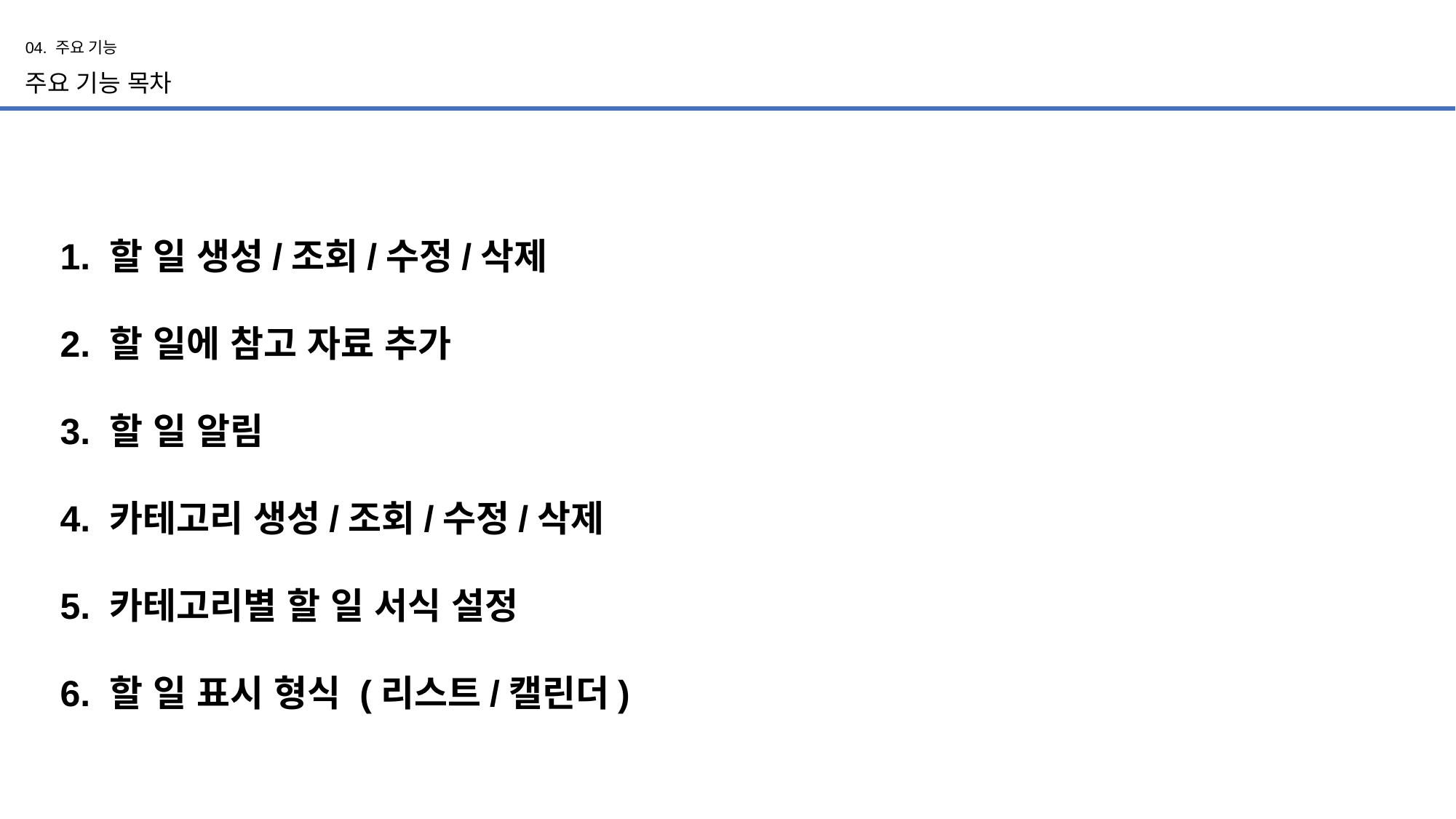

04. 주요 기능
주요 기능 목차
1. 할 일 생성/조회/수정/삭제
2. 할 일에 참고 자료 추가
3. 할 일 알림
4. 카테고리 생성/조회/수정/삭제
5. 카테고리별 할 일 서식 설정
6. 할 일 표시 형식 (리스트/캘린더)